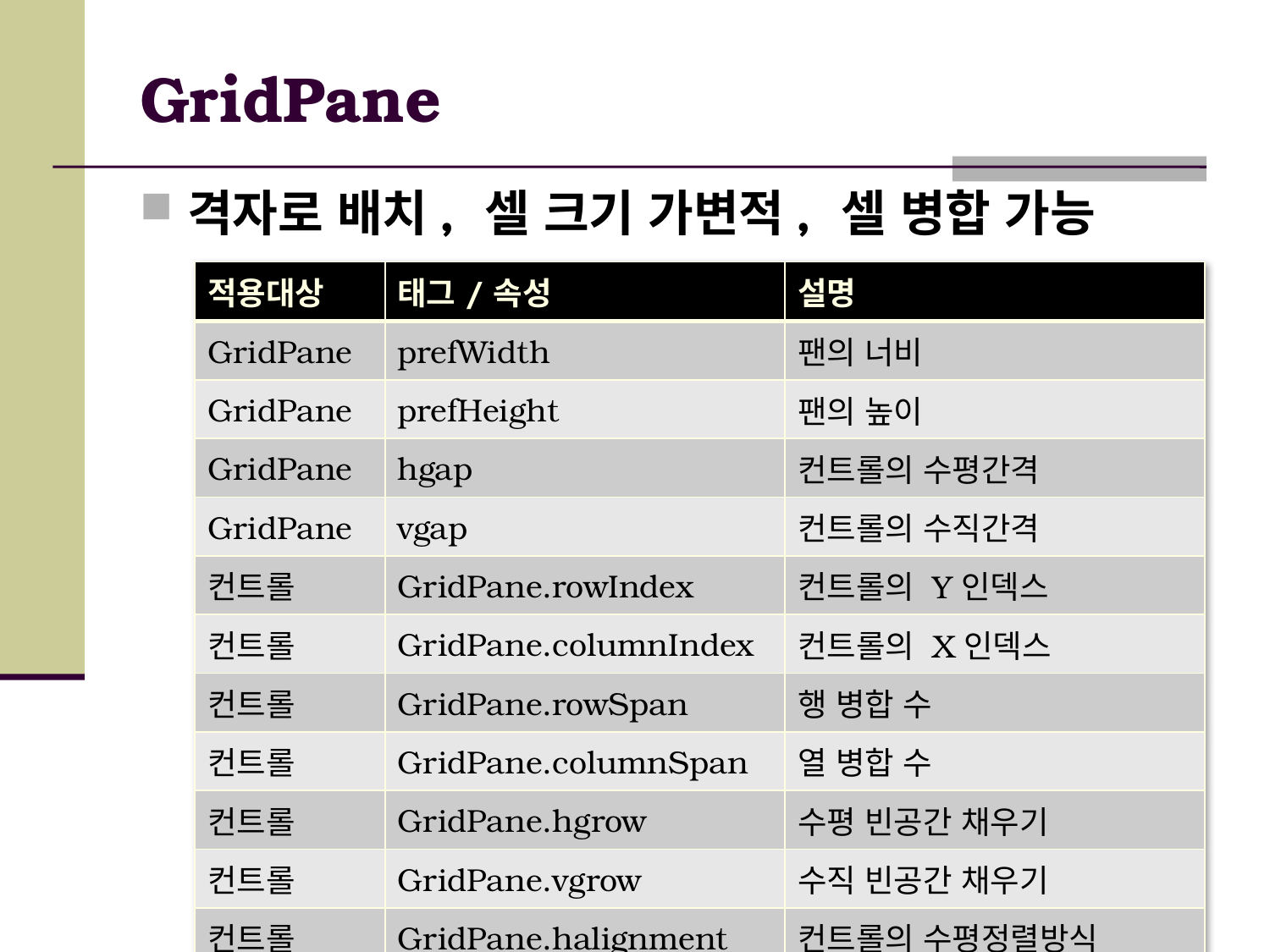

# GridPane
격자로 배치, 셀 크기 가변적, 셀 병합 가능
| 적용대상 | 태그/속성 | 설명 |
| --- | --- | --- |
| GridPane | prefWidth | 팬의 너비 |
| GridPane | prefHeight | 팬의 높이 |
| GridPane | hgap | 컨트롤의 수평간격 |
| GridPane | vgap | 컨트롤의 수직간격 |
| 컨트롤 | GridPane.rowIndex | 컨트롤의 Y인덱스 |
| 컨트롤 | GridPane.columnIndex | 컨트롤의 X인덱스 |
| 컨트롤 | GridPane.rowSpan | 행 병합 수 |
| 컨트롤 | GridPane.columnSpan | 열 병합 수 |
| 컨트롤 | GridPane.hgrow | 수평 빈공간 채우기 |
| 컨트롤 | GridPane.vgrow | 수직 빈공간 채우기 |
| 컨트롤 | GridPane.halignment | 컨트롤의 수평정렬방식 |
| 컨트롤 | GridPane.valignment | 컨트롤의 수직정렬방식 |
10